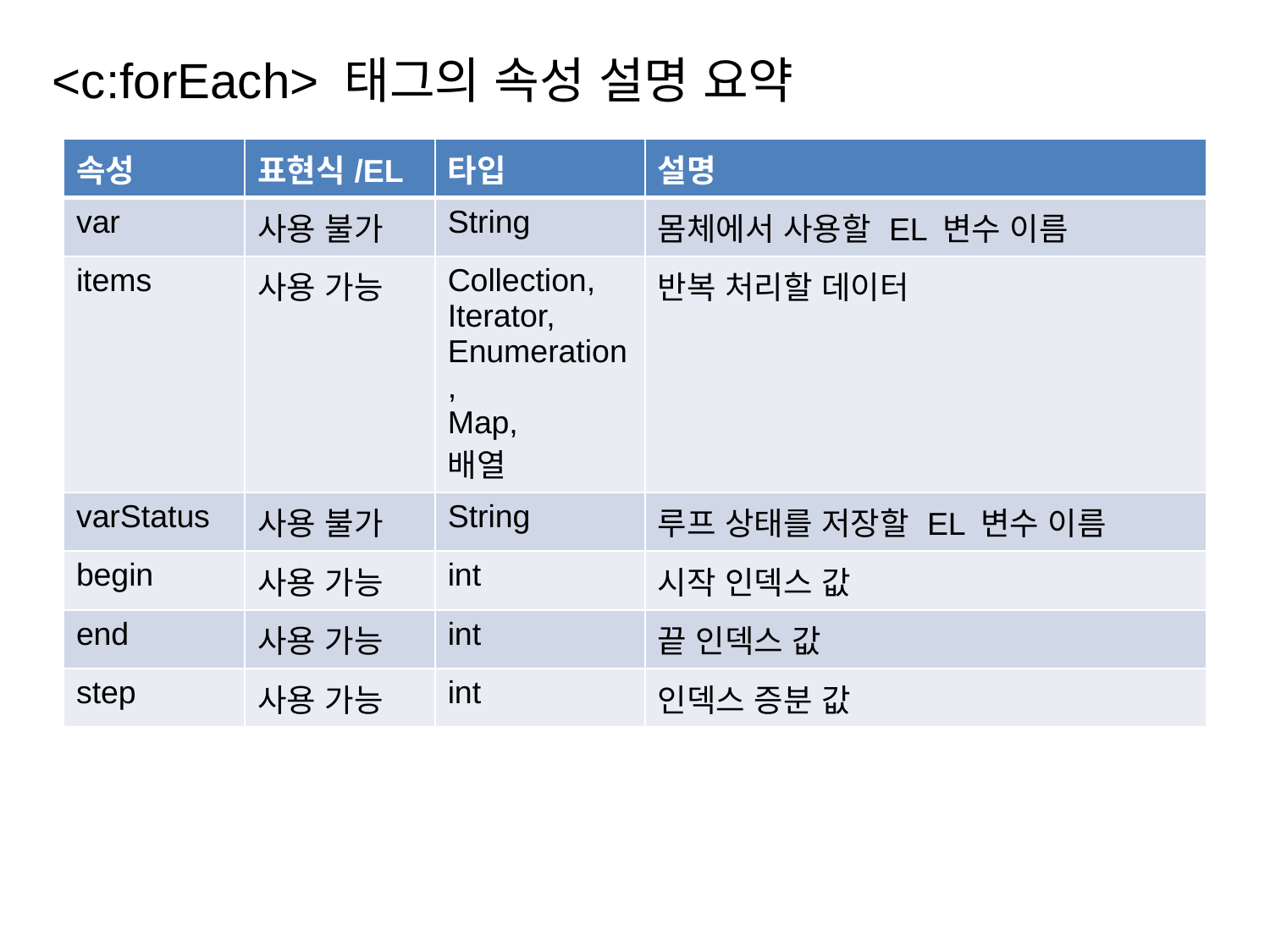

# <c:forEach> 태그의 속성 설명 요약
| 속성 | 표현식/EL | 타입 | 설명 |
| --- | --- | --- | --- |
| var | 사용 불가 | String | 몸체에서 사용할 EL 변수 이름 |
| items | 사용 가능 | Collection, Iterator, Enumeration, Map, 배열 | 반복 처리할 데이터 |
| varStatus | 사용 불가 | String | 루프 상태를 저장할 EL 변수 이름 |
| begin | 사용 가능 | int | 시작 인덱스 값 |
| end | 사용 가능 | int | 끝 인덱스 값 |
| step | 사용 가능 | int | 인덱스 증분 값 |